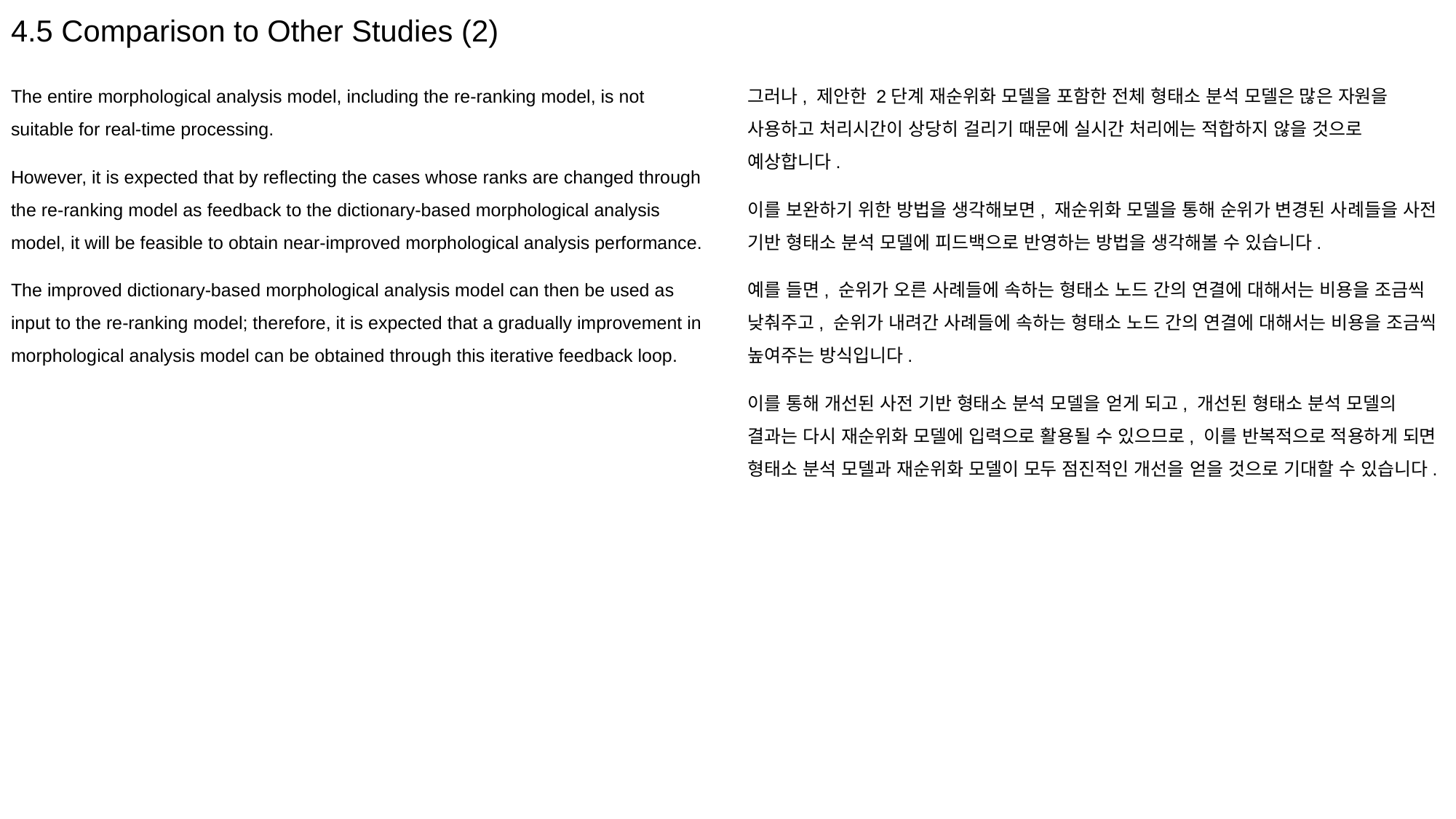

# 4.5 Comparison to Other Studies (2)
The entire morphological analysis model, including the re-ranking model, is not suitable for real-time processing.
However, it is expected that by reflecting the cases whose ranks are changed through the re-ranking model as feedback to the dictionary-based morphological analysis model, it will be feasible to obtain near-improved morphological analysis performance.
The improved dictionary-based morphological analysis model can then be used as input to the re-ranking model; therefore, it is expected that a gradually improvement in morphological analysis model can be obtained through this iterative feedback loop.
그러나, 제안한 2단계 재순위화 모델을 포함한 전체 형태소 분석 모델은 많은 자원을 사용하고 처리시간이 상당히 걸리기 때문에 실시간 처리에는 적합하지 않을 것으로 예상합니다.
이를 보완하기 위한 방법을 생각해보면, 재순위화 모델을 통해 순위가 변경된 사례들을 사전 기반 형태소 분석 모델에 피드백으로 반영하는 방법을 생각해볼 수 있습니다.
예를 들면, 순위가 오른 사례들에 속하는 형태소 노드 간의 연결에 대해서는 비용을 조금씩 낮춰주고, 순위가 내려간 사례들에 속하는 형태소 노드 간의 연결에 대해서는 비용을 조금씩 높여주는 방식입니다.
이를 통해 개선된 사전 기반 형태소 분석 모델을 얻게 되고, 개선된 형태소 분석 모델의 결과는 다시 재순위화 모델에 입력으로 활용될 수 있으므로, 이를 반복적으로 적용하게 되면 형태소 분석 모델과 재순위화 모델이 모두 점진적인 개선을 얻을 것으로 기대할 수 있습니다.